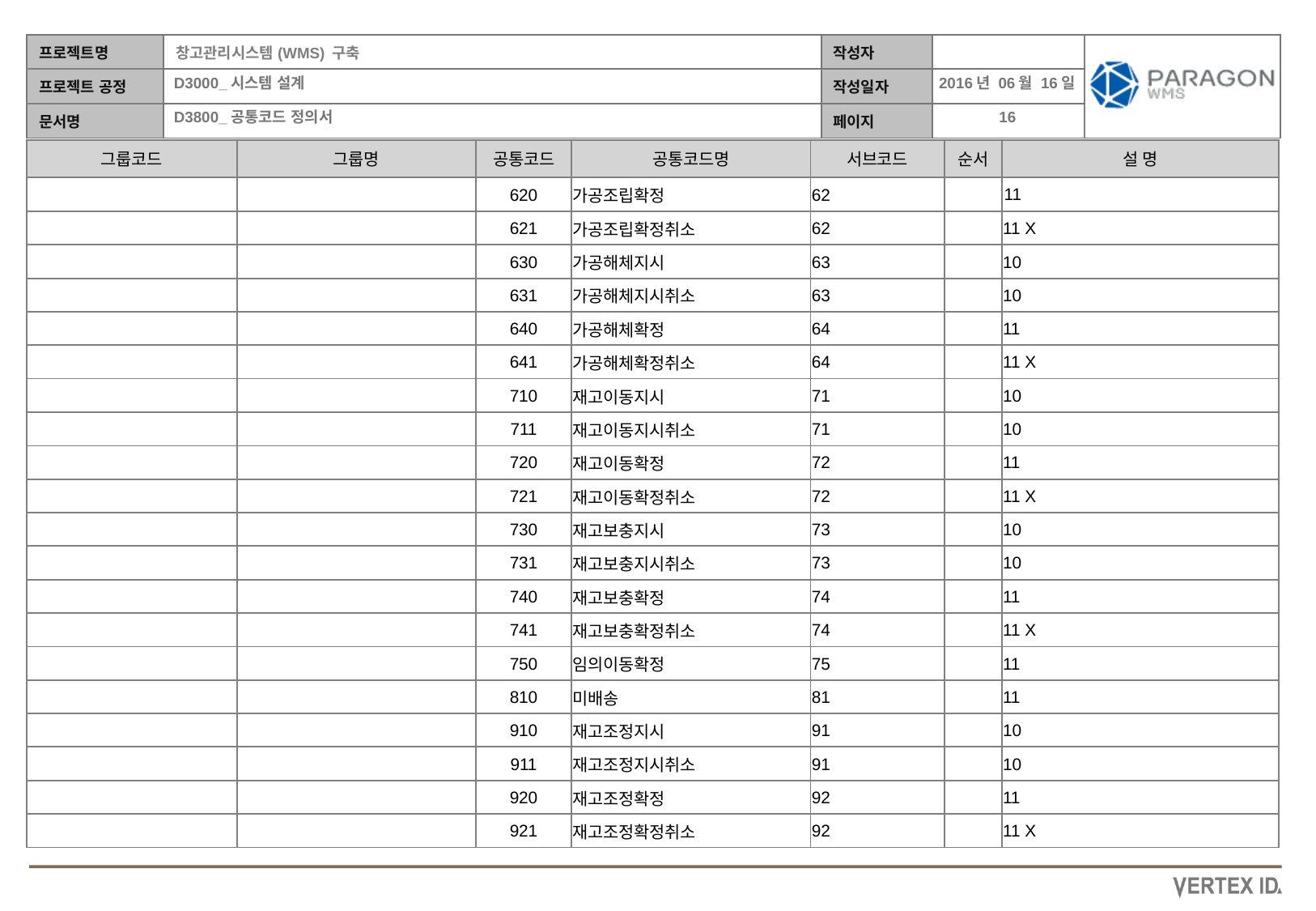

2016년 06월 16일
| 그룹코드 | 그룹명 | 공통코드 | 공통코드명 | 서브코드 | 순서 | 설 명 |
| --- | --- | --- | --- | --- | --- | --- |
|  |  | 620 | 가공조립확정 | 62 |  | 11 |
| --- | --- | --- | --- | --- | --- | --- |
|  |  | 621 | 가공조립확정취소 | 62 |  | 11 X |
|  |  | 630 | 가공해체지시 | 63 |  | 10 |
|  |  | 631 | 가공해체지시취소 | 63 |  | 10 |
|  |  | 640 | 가공해체확정 | 64 |  | 11 |
|  |  | 641 | 가공해체확정취소 | 64 |  | 11 X |
|  |  | 710 | 재고이동지시 | 71 |  | 10 |
|  |  | 711 | 재고이동지시취소 | 71 |  | 10 |
|  |  | 720 | 재고이동확정 | 72 |  | 11 |
|  |  | 721 | 재고이동확정취소 | 72 |  | 11 X |
|  |  | 730 | 재고보충지시 | 73 |  | 10 |
|  |  | 731 | 재고보충지시취소 | 73 |  | 10 |
|  |  | 740 | 재고보충확정 | 74 |  | 11 |
|  |  | 741 | 재고보충확정취소 | 74 |  | 11 X |
|  |  | 750 | 임의이동확정 | 75 |  | 11 |
|  |  | 810 | 미배송 | 81 |  | 11 |
|  |  | 910 | 재고조정지시 | 91 |  | 10 |
|  |  | 911 | 재고조정지시취소 | 91 |  | 10 |
|  |  | 920 | 재고조정확정 | 92 |  | 11 |
|  |  | 921 | 재고조정확정취소 | 92 |  | 11 X |